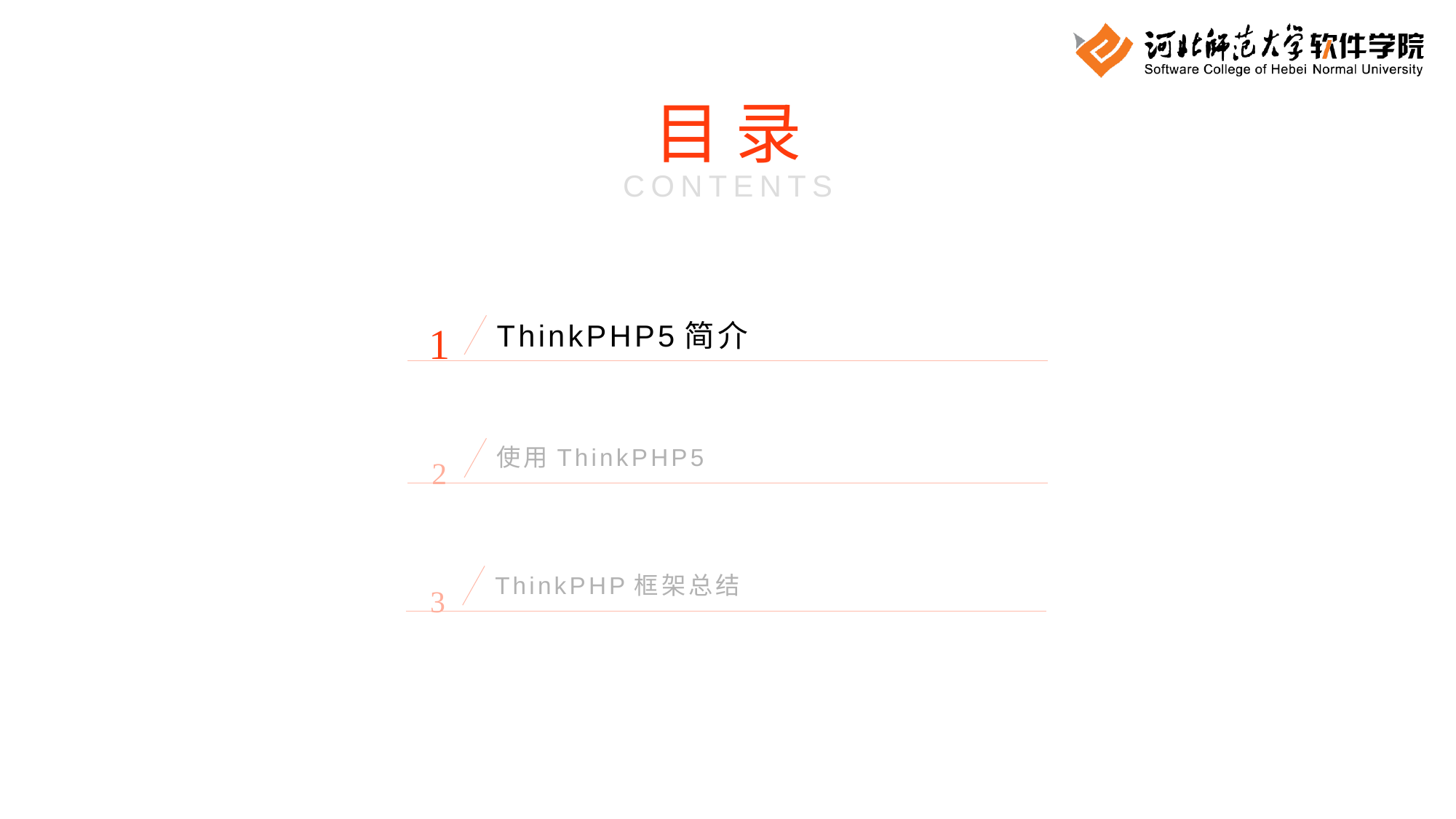

目 录
CONTENTS
1
ThinkPHP5简介
2
使用ThinkPHP5
3
ThinkPHP框架总结